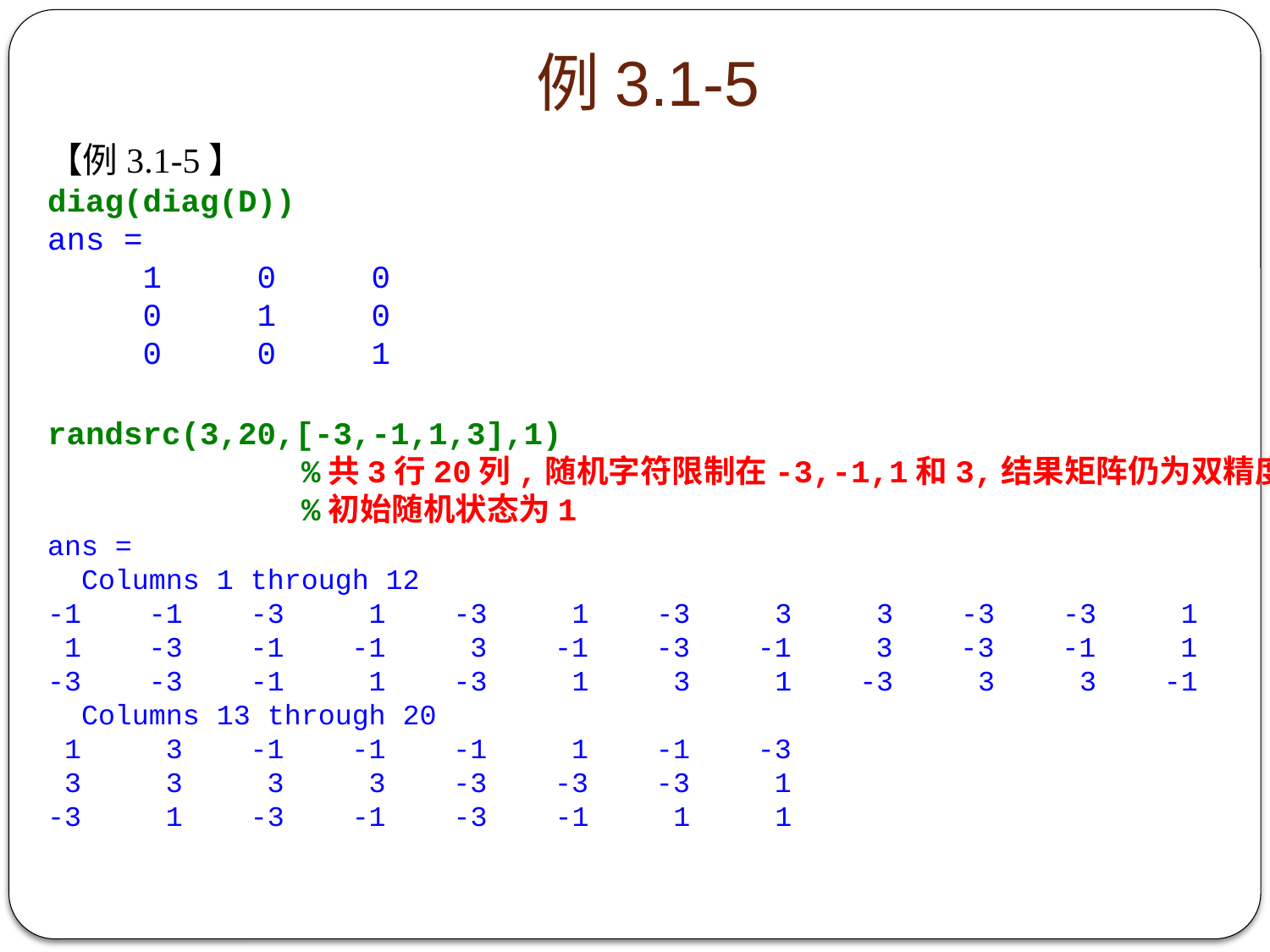

# 例3.1-5
【例3.1-5】
diag(diag(D))
ans =
     1     0     0
     0     1     0
     0     0     1

randsrc(3,20,[-3,-1,1,3],1)
			%共3行20列,随机字符限制在-3,-1,1和3,结果矩阵仍为双精度
			%初始随机状态为1
ans =
  Columns 1 through 12
-1    -1    -3     1    -3     1    -3     3     3    -3    -3     1
 1    -3    -1    -1     3    -1    -3    -1     3    -3    -1     1
-3    -3    -1     1    -3     1     3     1    -3     3     3    -1
  Columns 13 through 20
 1     3    -1    -1    -1     1    -1    -3
 3     3     3     3    -3    -3    -3     1
-3     1    -3    -1    -3    -1     1     1